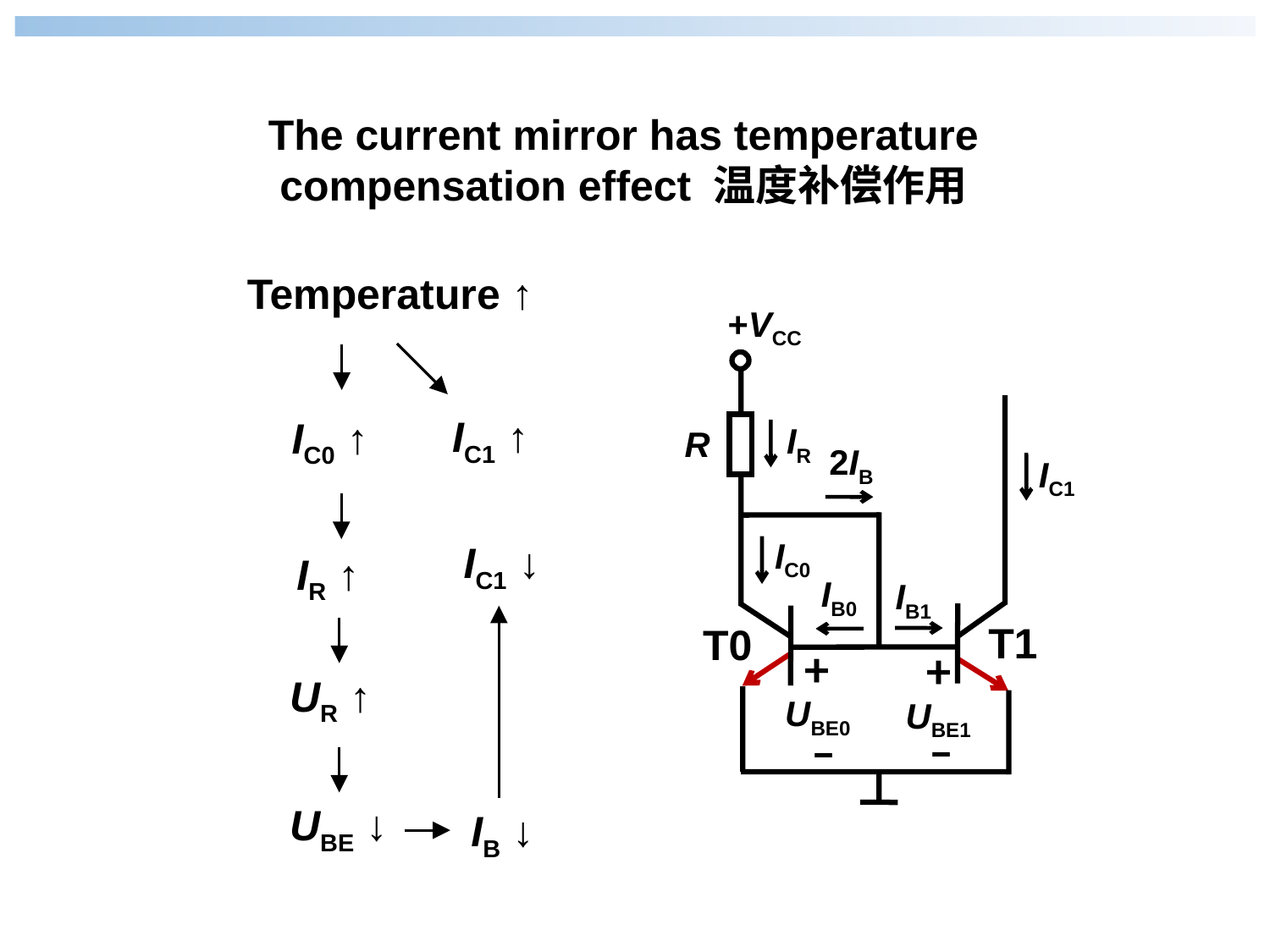

The current mirror has temperature compensation effect 温度补偿作用
Temperature ↑
+VCC

+
+

–
–

IR
R
IC1

IC0
IB0
IB1
T1
T0
UBE0
UBE1

2IB
IC1 ↑
IC0 ↑
IC1 ↓
IR ↑
UR ↑
UBE ↓
IB ↓